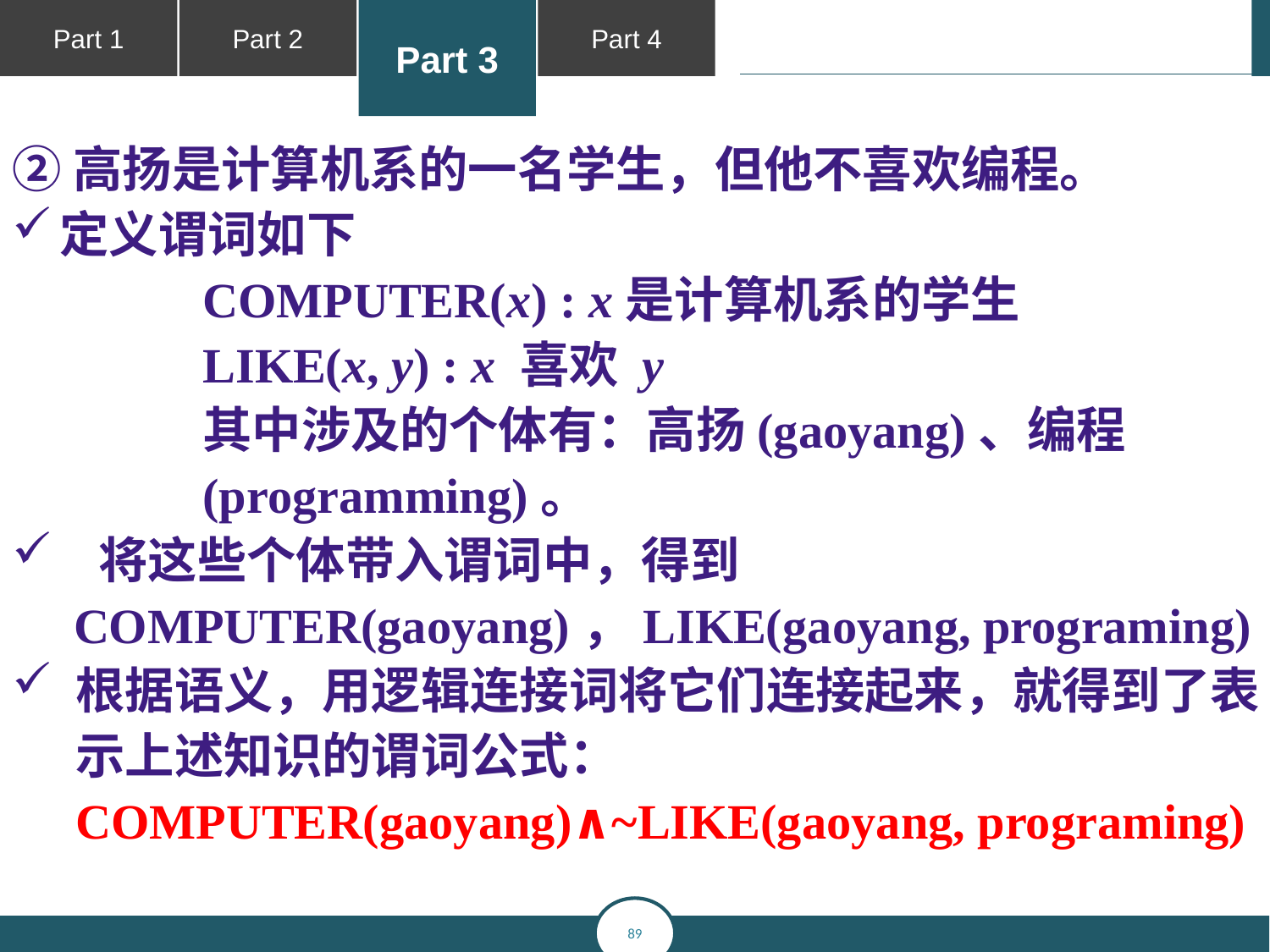

②高扬是计算机系的一名学生，但他不喜欢编程。
定义谓词如下
COMPUTER(x) : x是计算机系的学生
LIKE(x, y) : x 喜欢 y
其中涉及的个体有：高扬(gaoyang)、编程(programming)。
 将这些个体带入谓词中，得到
     COMPUTER(gaoyang)，LIKE(gaoyang, programing)
根据语义，用逻辑连接词将它们连接起来，就得到了表示上述知识的谓词公式：     COMPUTER(gaoyang)∧~LIKE(gaoyang, programing)